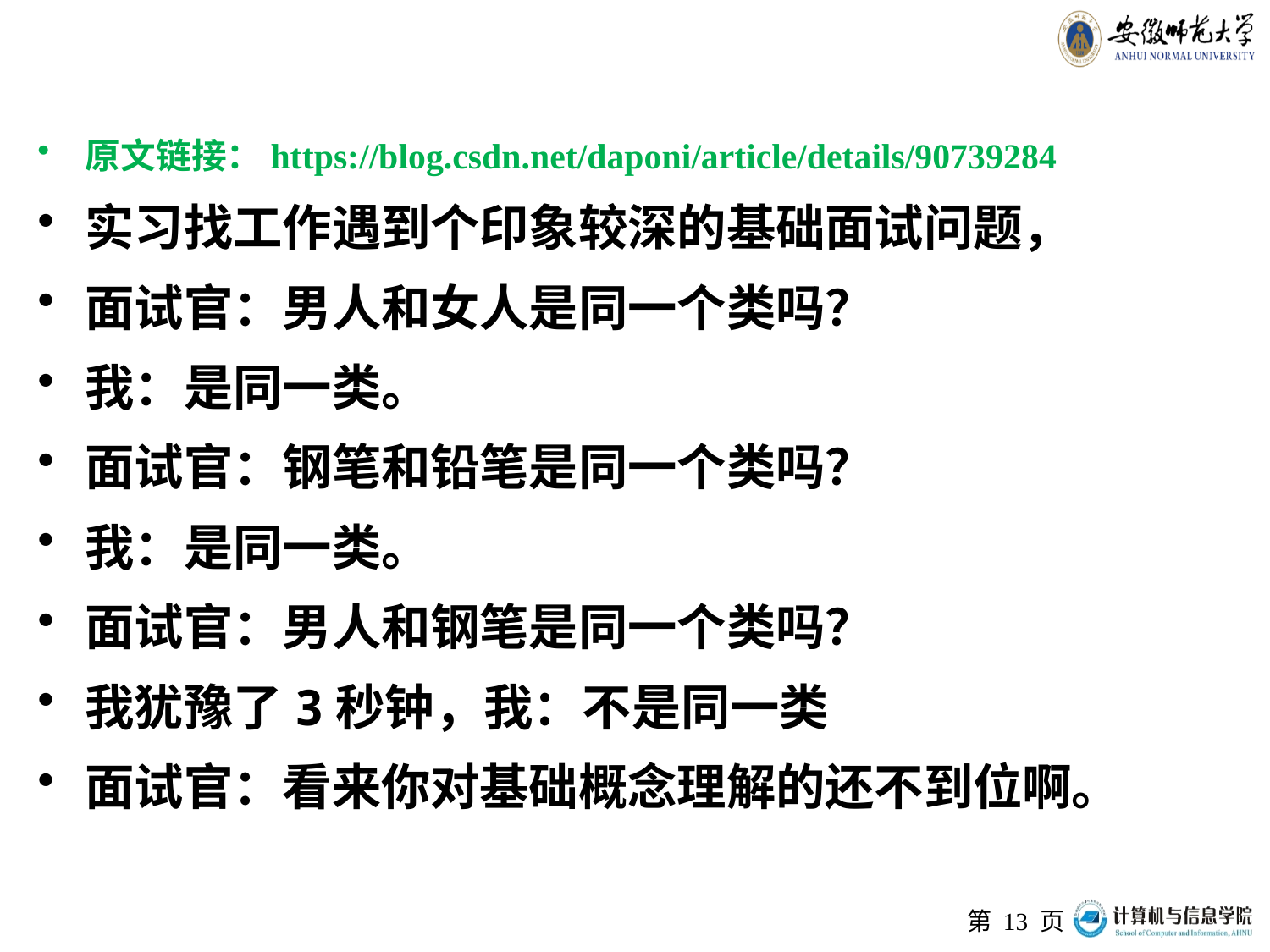

原文链接：https://blog.csdn.net/daponi/article/details/90739284
实习找工作遇到个印象较深的基础面试问题，
面试官：男人和女人是同一个类吗？
我：是同一类。
面试官：钢笔和铅笔是同一个类吗？
我：是同一类。
面试官：男人和钢笔是同一个类吗？
我犹豫了3秒钟，我：不是同一类
面试官：看来你对基础概念理解的还不到位啊。
第 13 页